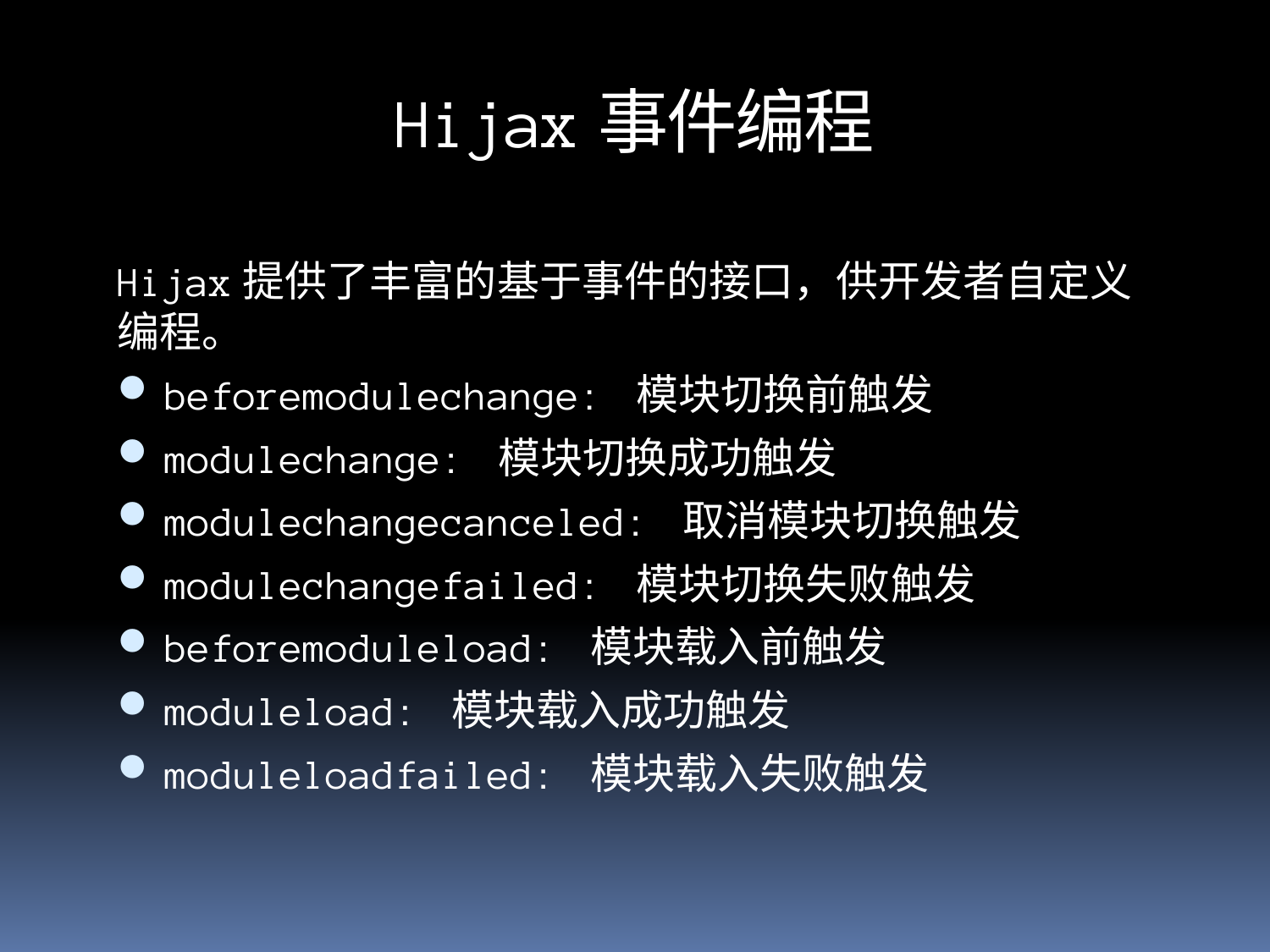

# Hijax事件编程
Hijax提供了丰富的基于事件的接口，供开发者自定义编程。
beforemodulechange: 模块切换前触发
modulechange: 模块切换成功触发
modulechangecanceled: 取消模块切换触发
modulechangefailed: 模块切换失败触发
beforemoduleload: 模块载入前触发
moduleload: 模块载入成功触发
moduleloadfailed: 模块载入失败触发